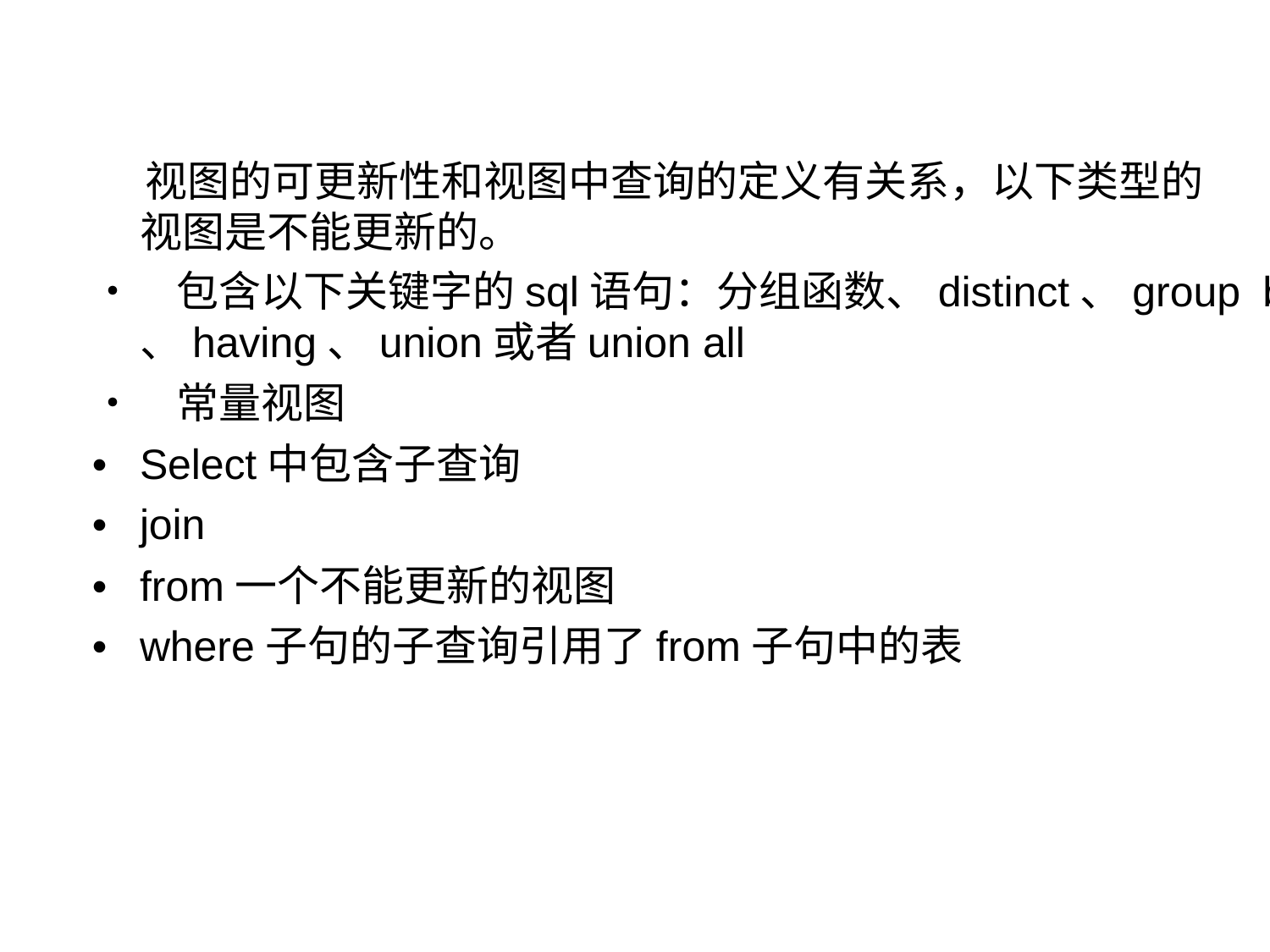

视图的可更新性和视图中查询的定义有关系，以下类型的
视图是不能更新的。
• 包含以下关键字的sql语句：分组函数、distinct、group by
、having、union或者union all
• 常量视图
• Select中包含子查询
• join
• from一个不能更新的视图
• where子句的子查询引用了from子句中的表